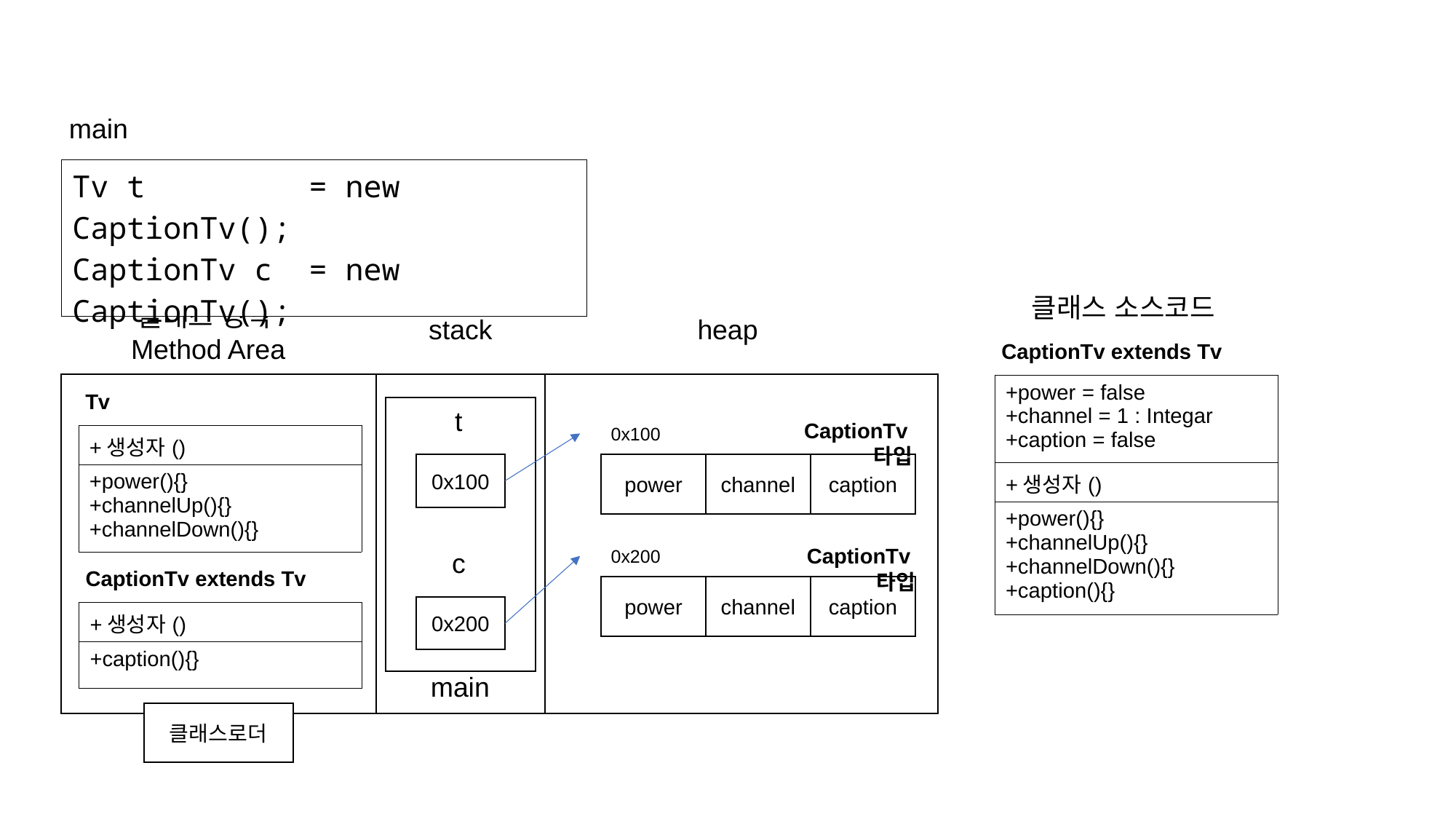

main
| Tv t = new CaptionTv(); CaptionTv c = new CaptionTv(); |
| --- |
클래스 소스코드
클래스 영역Method Area
stack
heap
CaptionTv extends Tv

| +power = false +channel = 1 : Integar +caption = false |
| --- |
| +생성자() |
| +power(){} +channelUp(){} +channelDown(){} +caption(){} |
Tv

t
CaptionTv타입
0x100
| +생성자() |
| --- |
| +power(){} +channelUp(){} +channelDown(){} |
0x100
channel
caption
power
CaptionTv타입
0x200
c
CaptionTv extends Tv
channel
caption
power
0x200
| +생성자() |
| --- |
| +caption(){} |
main
클래스로더